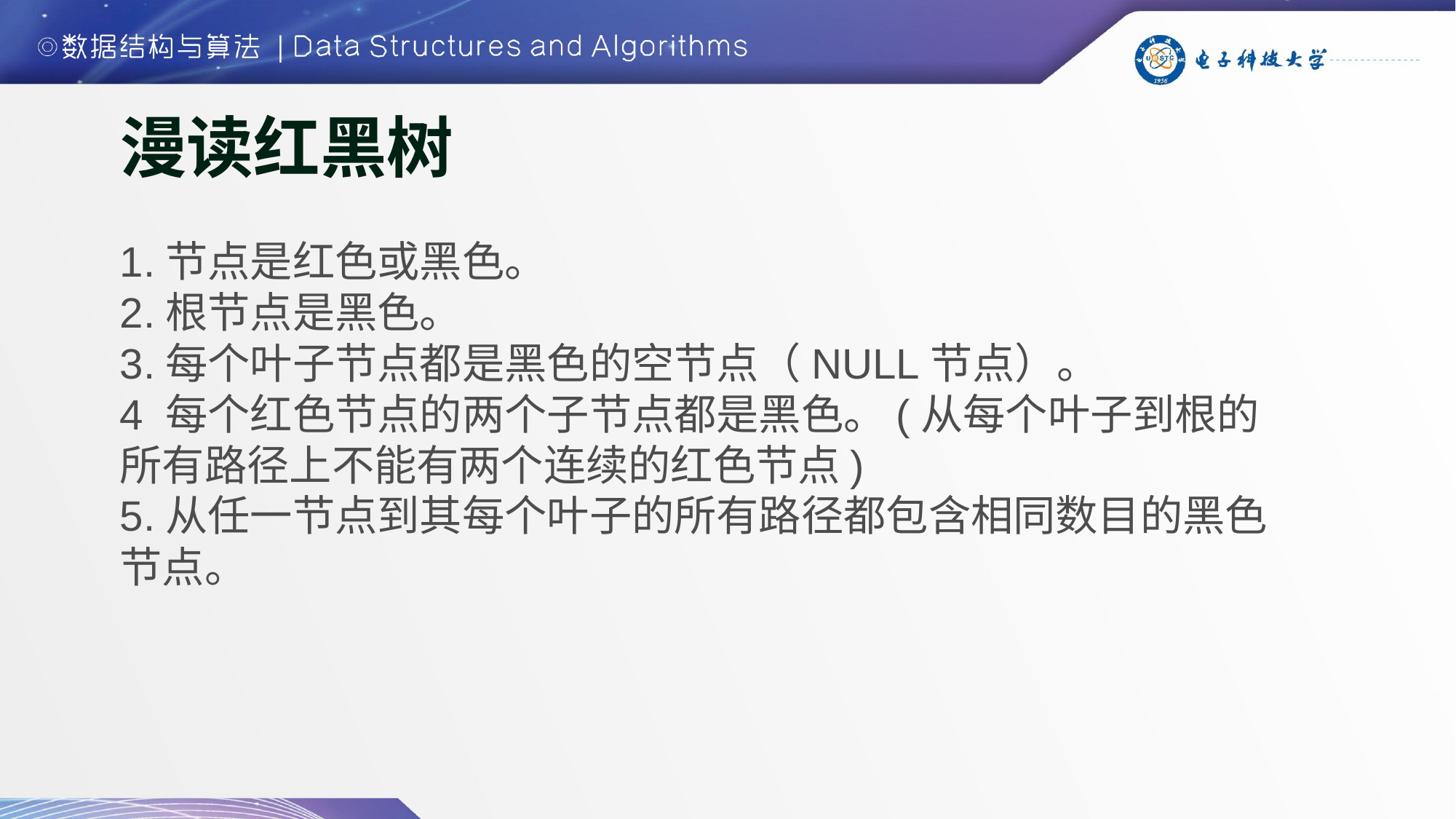

# 漫读红黑树
1.节点是红色或黑色。
2.根节点是黑色。
3.每个叶子节点都是黑色的空节点（NULL节点）。
4 每个红色节点的两个子节点都是黑色。(从每个叶子到根的所有路径上不能有两个连续的红色节点)
5.从任一节点到其每个叶子的所有路径都包含相同数目的黑色节点。